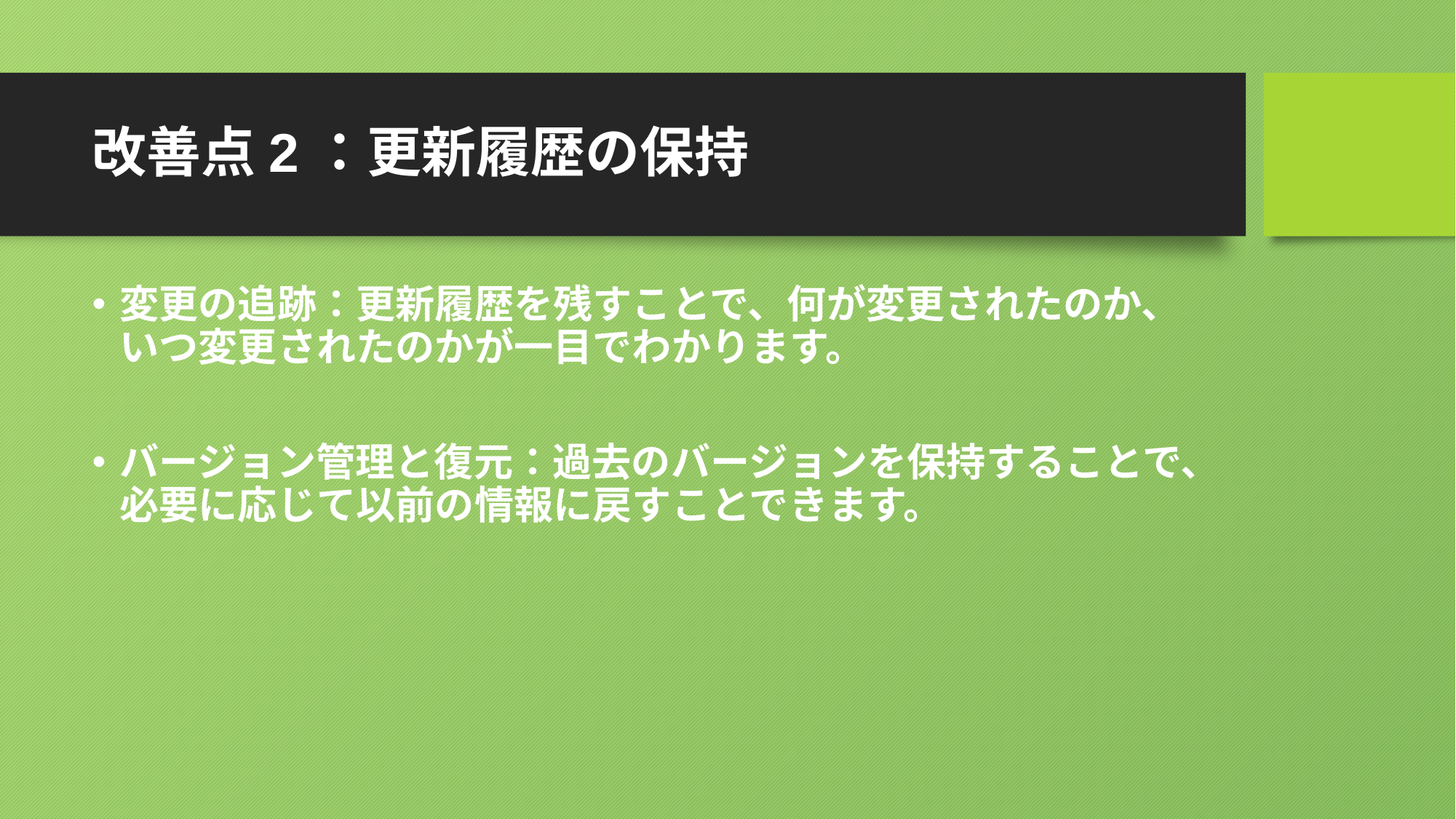

# 改善点2：更新履歴の保持
変更の追跡：更新履歴を残すことで、何が変更されたのか、いつ変更されたのかが一目でわかります。

バージョン管理と復元：過去のバージョンを保持することで、必要に応じて以前の情報に戻すことできます。